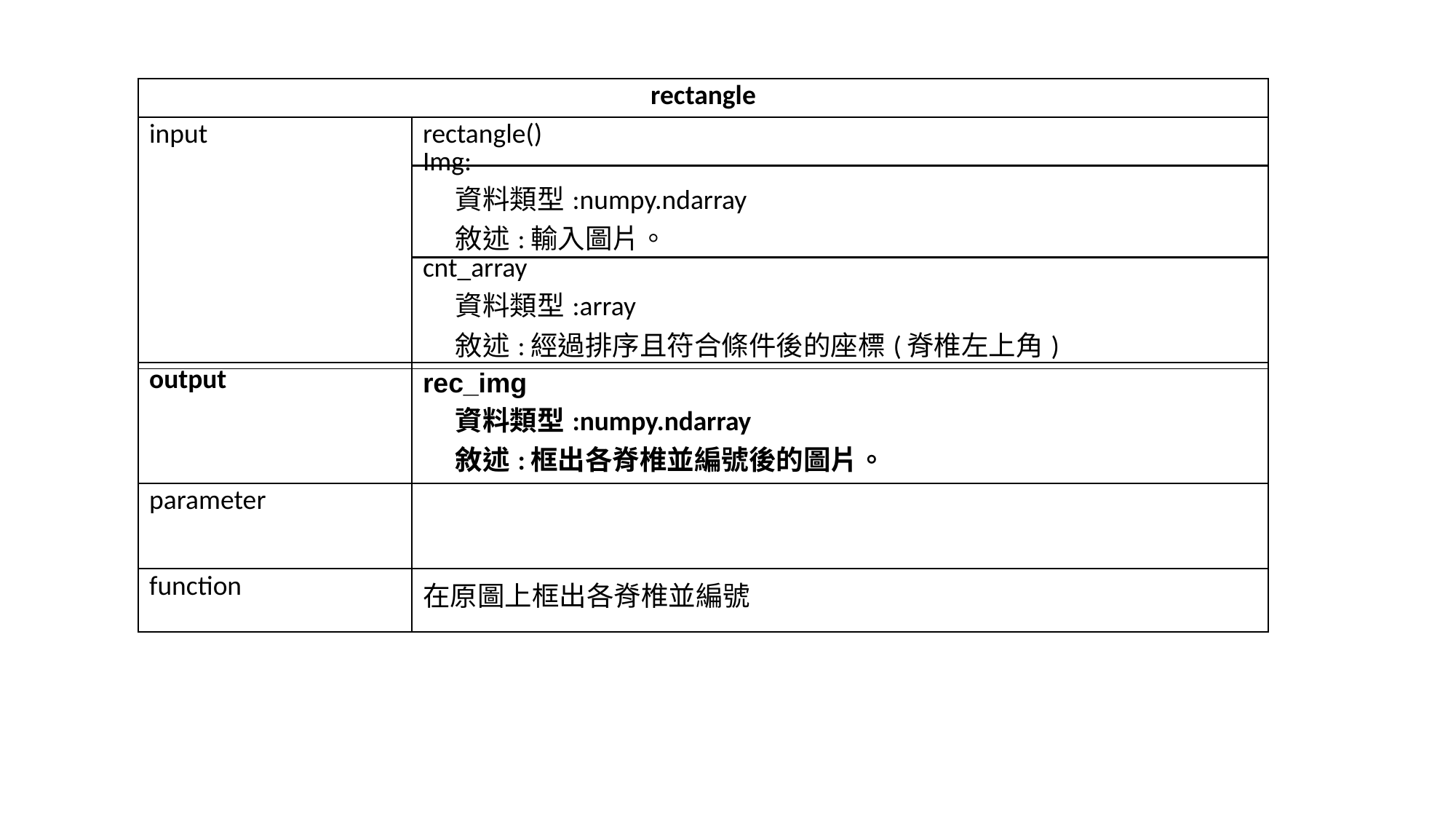

| rectangle |  |
| --- | --- |
| input | rectangle() Img: 資料類型:numpy.ndarray 敘述:輸入圖片。 cnt\_array 資料類型:array 敘述:經過排序且符合條件後的座標(脊椎左上角) |
| output | rec\_img 資料類型:numpy.ndarray 敘述:框出各脊椎並編號後的圖片。 |
| --- | --- |
| parameter |  |
| function | 在原圖上框出各脊椎並編號 |